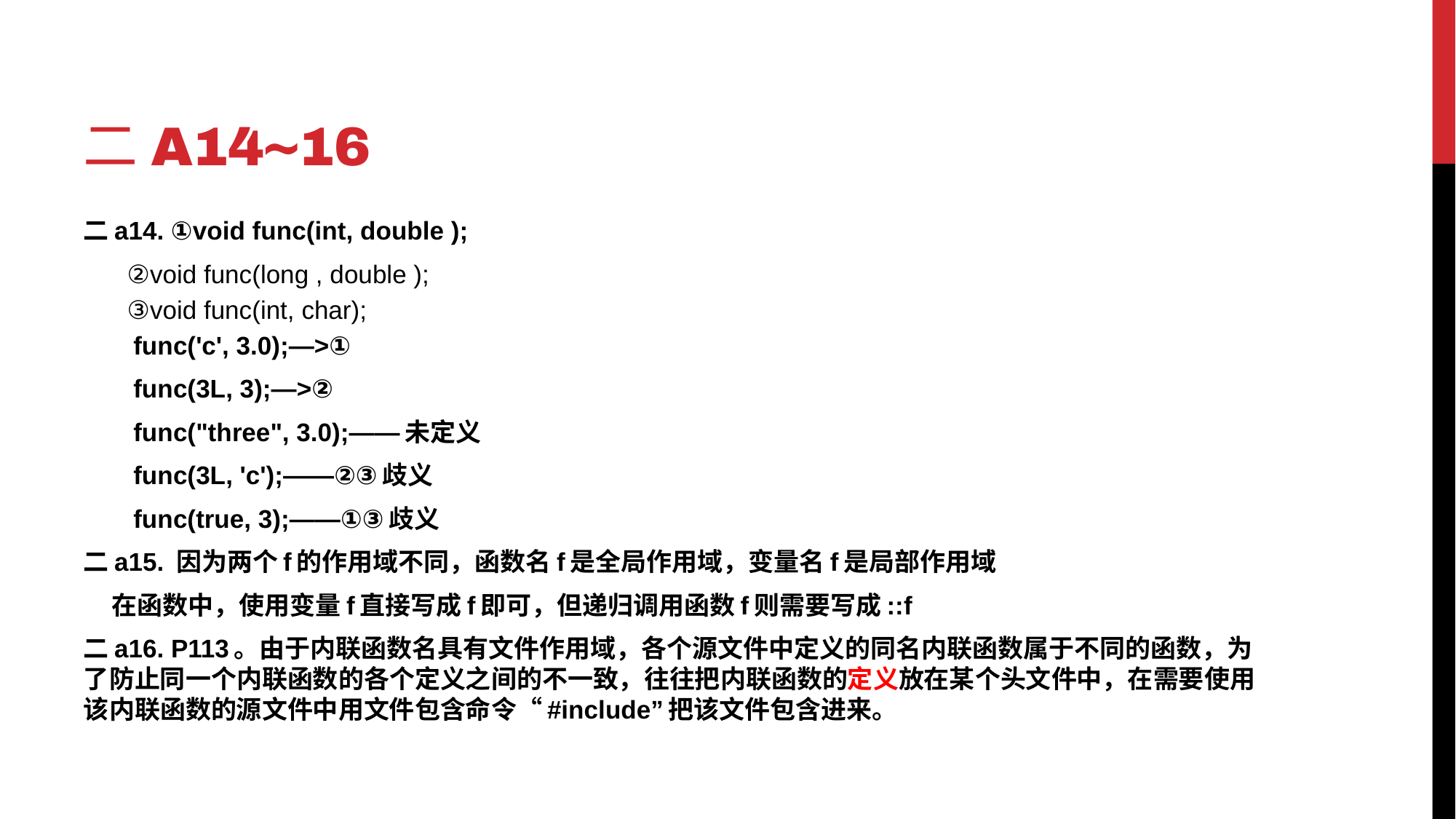

# 二a14~16
二a14. ①void func(int, double );
②void func(long , double );
③void func(int, char);
       func('c', 3.0);—>①
       func(3L, 3);—>②
       func("three", 3.0);——未定义
       func(3L, 'c');——②③歧义
       func(true, 3);——①③歧义
二a15. 因为两个f的作用域不同，函数名f是全局作用域，变量名f是局部作用域
    在函数中，使用变量f直接写成f即可，但递归调用函数f则需要写成::f
二a16. P113。由于内联函数名具有文件作用域，各个源文件中定义的同名内联函数属于不同的函数，为了防止同一个内联函数的各个定义之间的不一致，往往把内联函数的定义放在某个头文件中，在需要使用该内联函数的源文件中用文件包含命令“#include”把该文件包含进来。